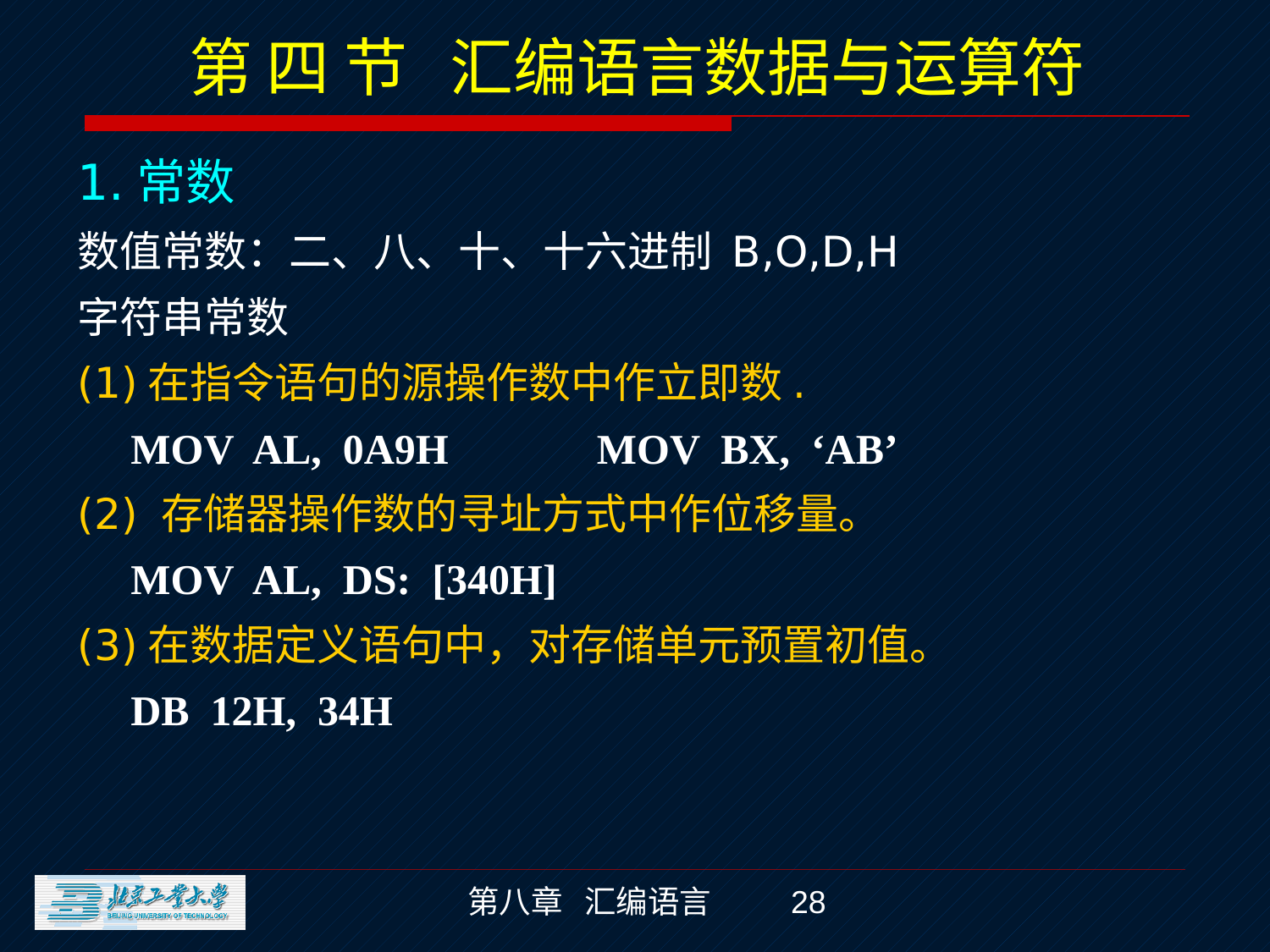

第 四 节   汇编语言数据与运算符
1.常数
数值常数：二、八、十、十六进制 B,O,D,H
字符串常数
(1)在指令语句的源操作数中作立即数.
     MOV  AL,  0A9H              MOV  BX,  ‘AB’
(2) 存储器操作数的寻址方式中作位移量。
     MOV  AL,  DS:  [340H]
(3)在数据定义语句中，对存储单元预置初值。
     DB  12H,  34H